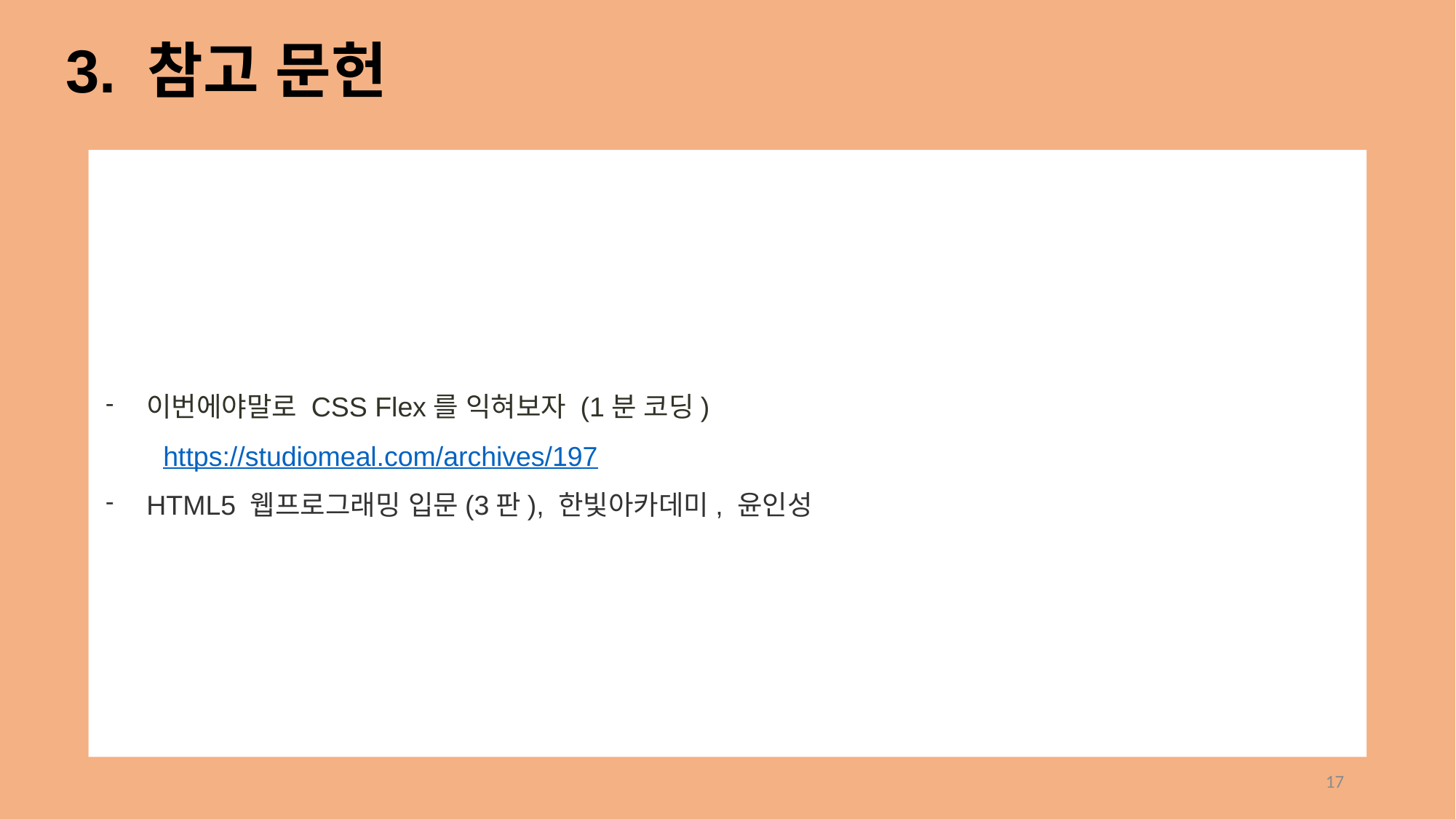

# 3. 참고 문헌

이번에야말로 CSS Flex를 익혀보자 (1분 코딩)
https://studiomeal.com/archives/197
HTML5 웹프로그래밍 입문(3판), 한빛아카데미, 윤인성
17